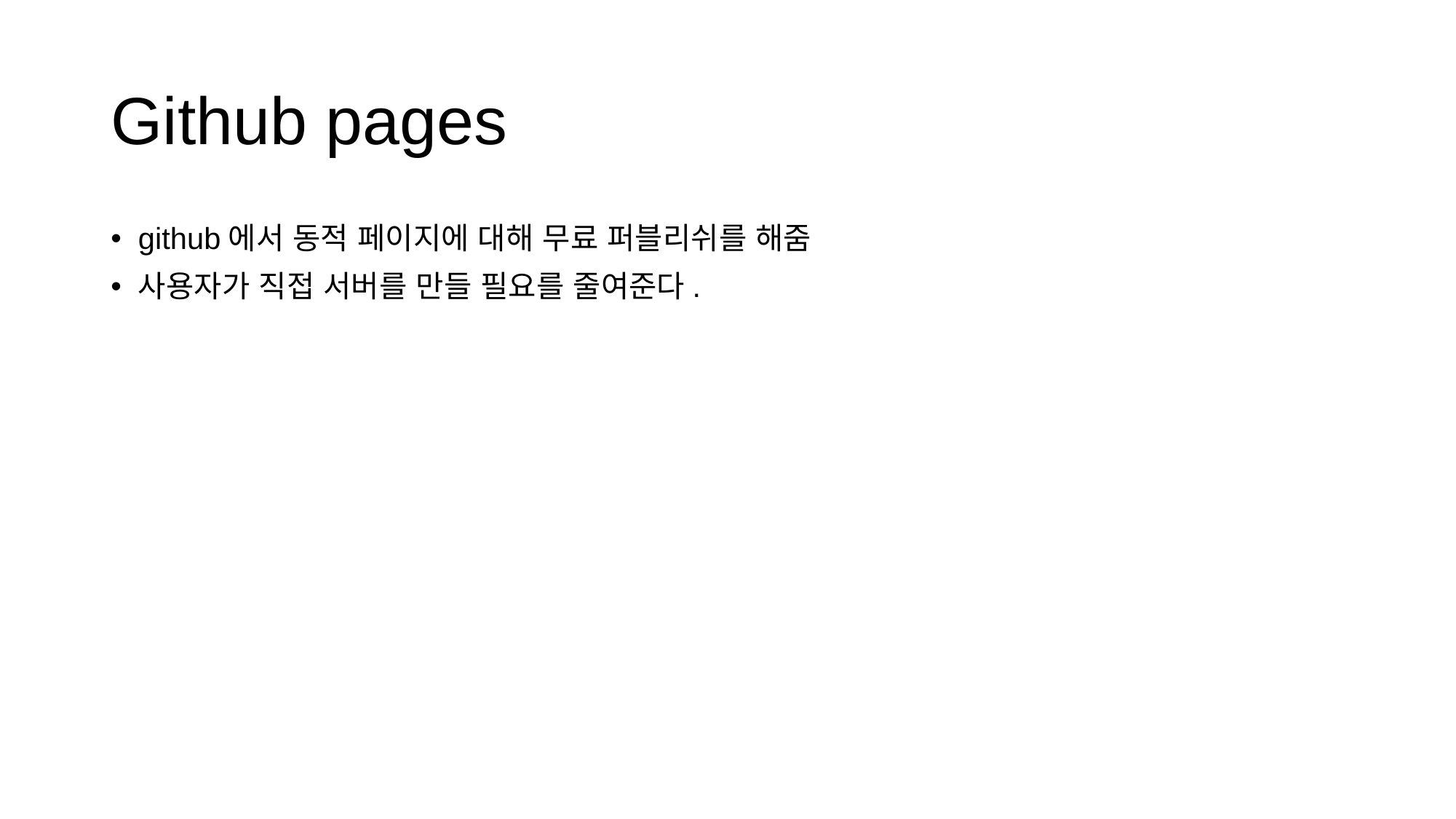

# Github pages
github에서 동적 페이지에 대해 무료 퍼블리쉬를 해줌
사용자가 직접 서버를 만들 필요를 줄여준다.